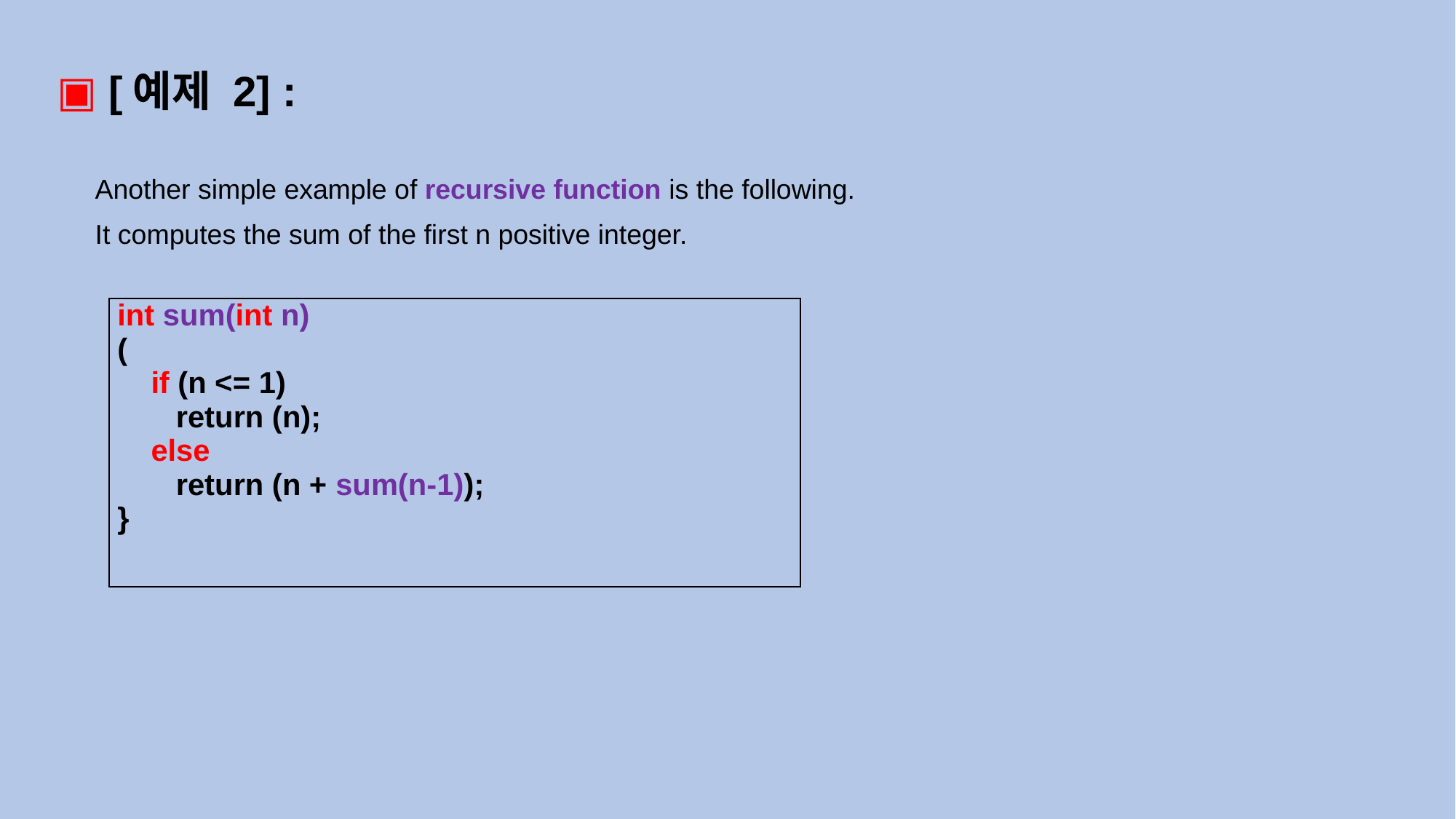

▣ [예제 2] :

     Another simple example of recursive function is the following.
     It computes the sum of the first n positive integer.

| int sum(int n) ( if (n <= 1) return (n); else return (n + sum(n-1)); } |
| --- |